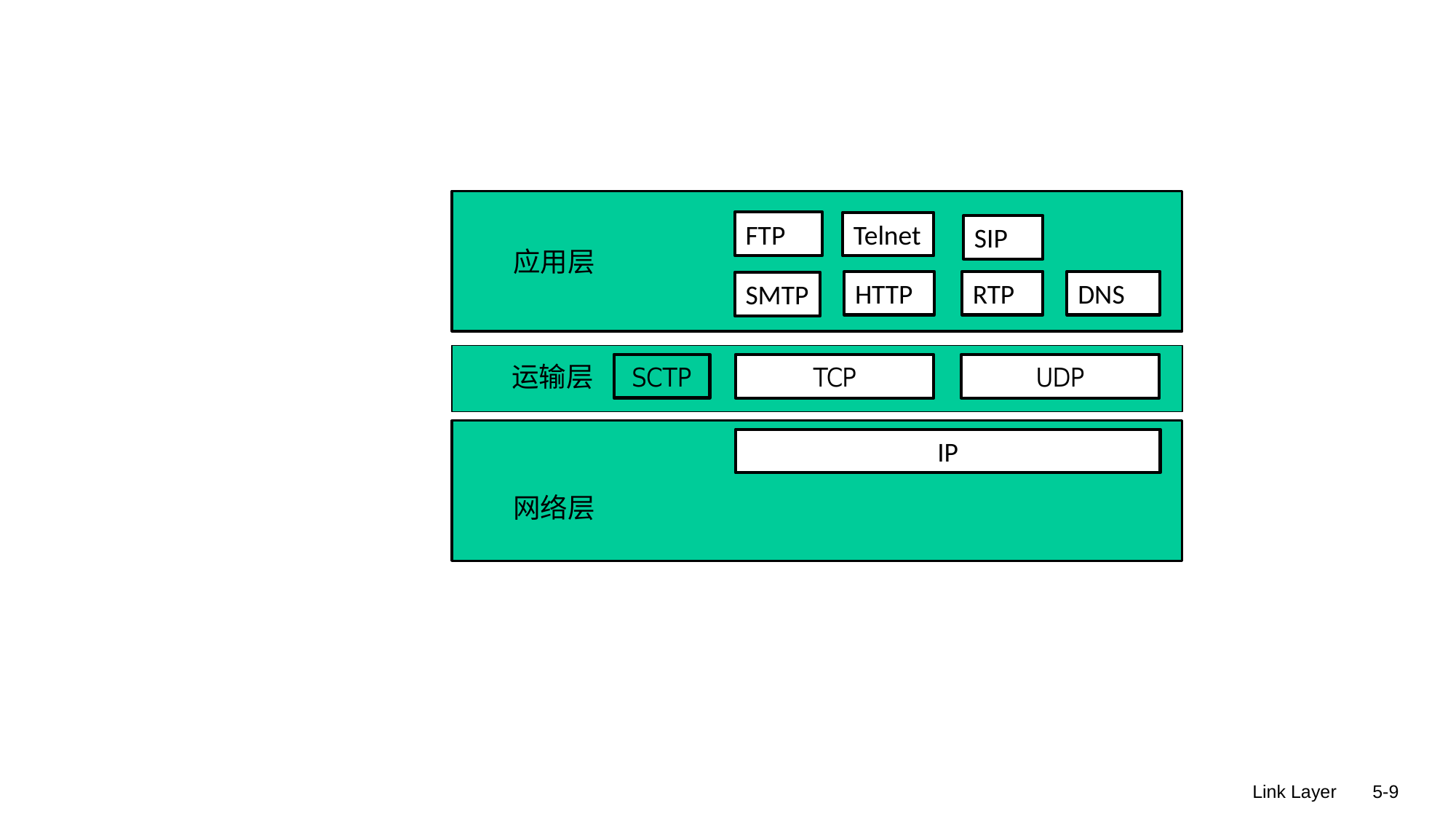

FTP
Telnet
SIP
应用层
HTTP
RTP
DNS
SMTP

运输层
SCTP
TCP
UDP

IP
网络层
Link Layer
5-9